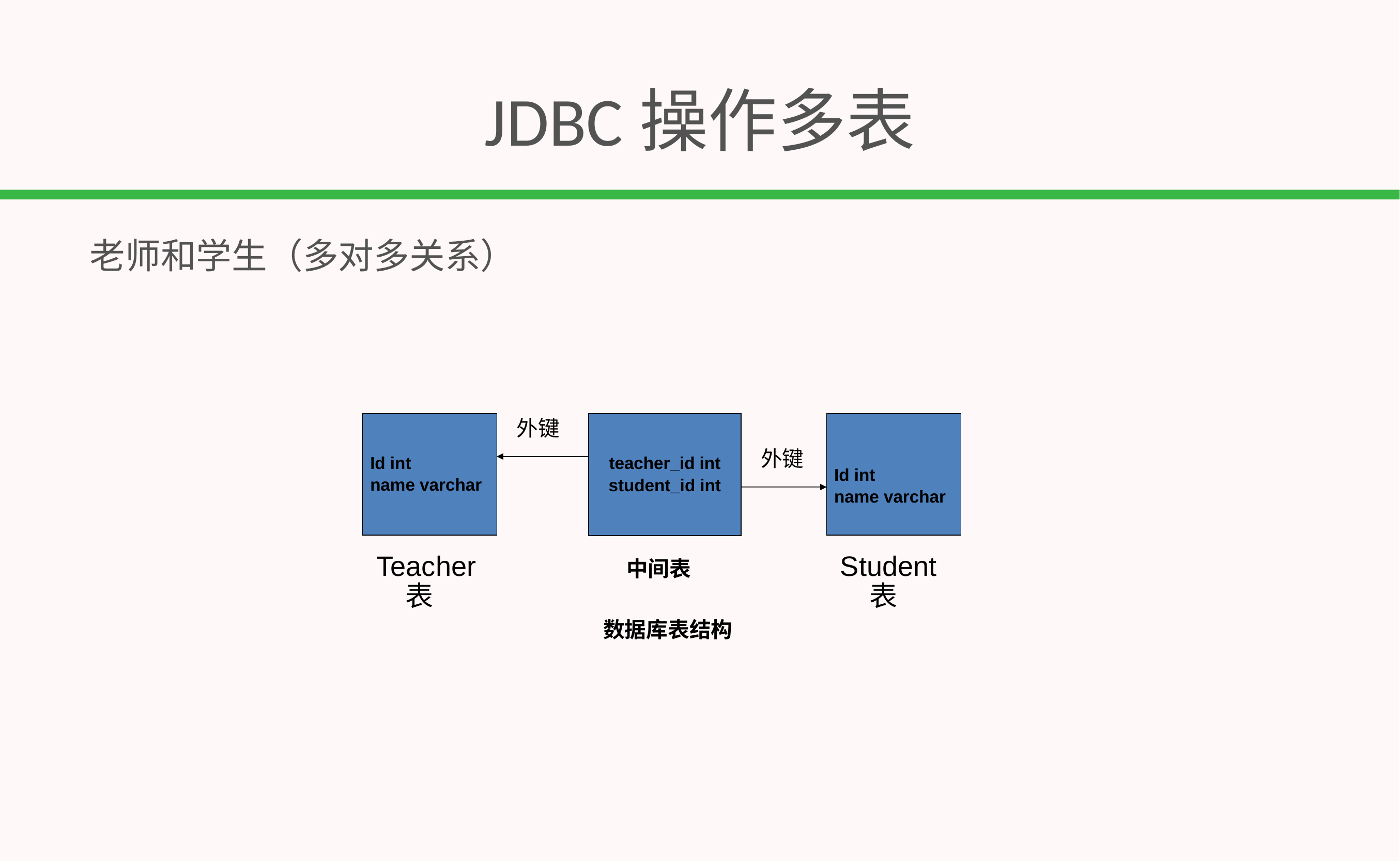

# JDBC操作多表
老师和学生（多对多关系）
Id int
name varchar
外键
teacher_id int
student_id int

Id int
name varchar
外键

Teacher表
Student表
中间表
数据库表结构